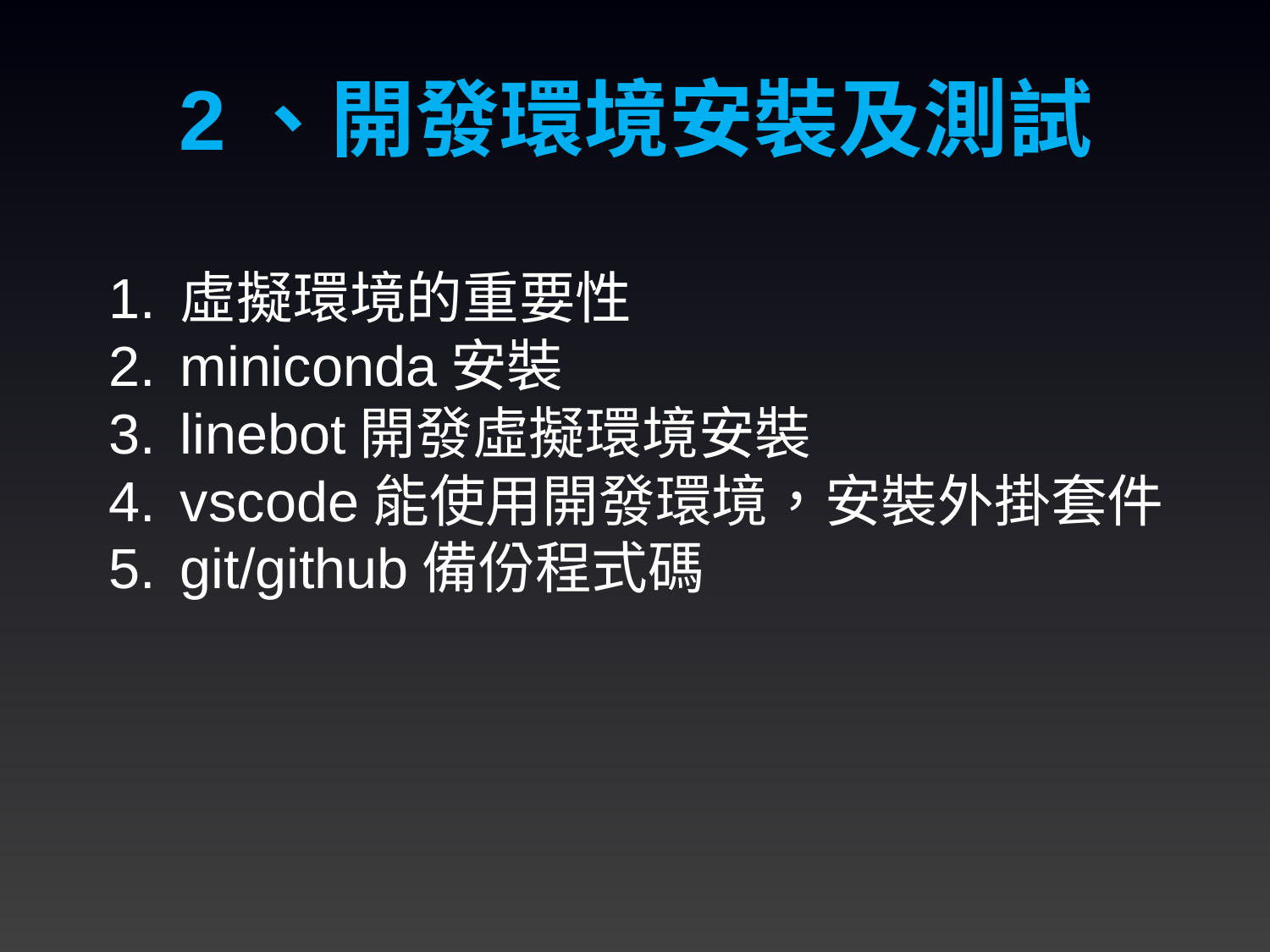

2、開發環境安裝及測試
虛擬環境的重要性
miniconda安裝
linebot開發虛擬環境安裝
vscode能使用開發環境，安裝外掛套件
git/github備份程式碼